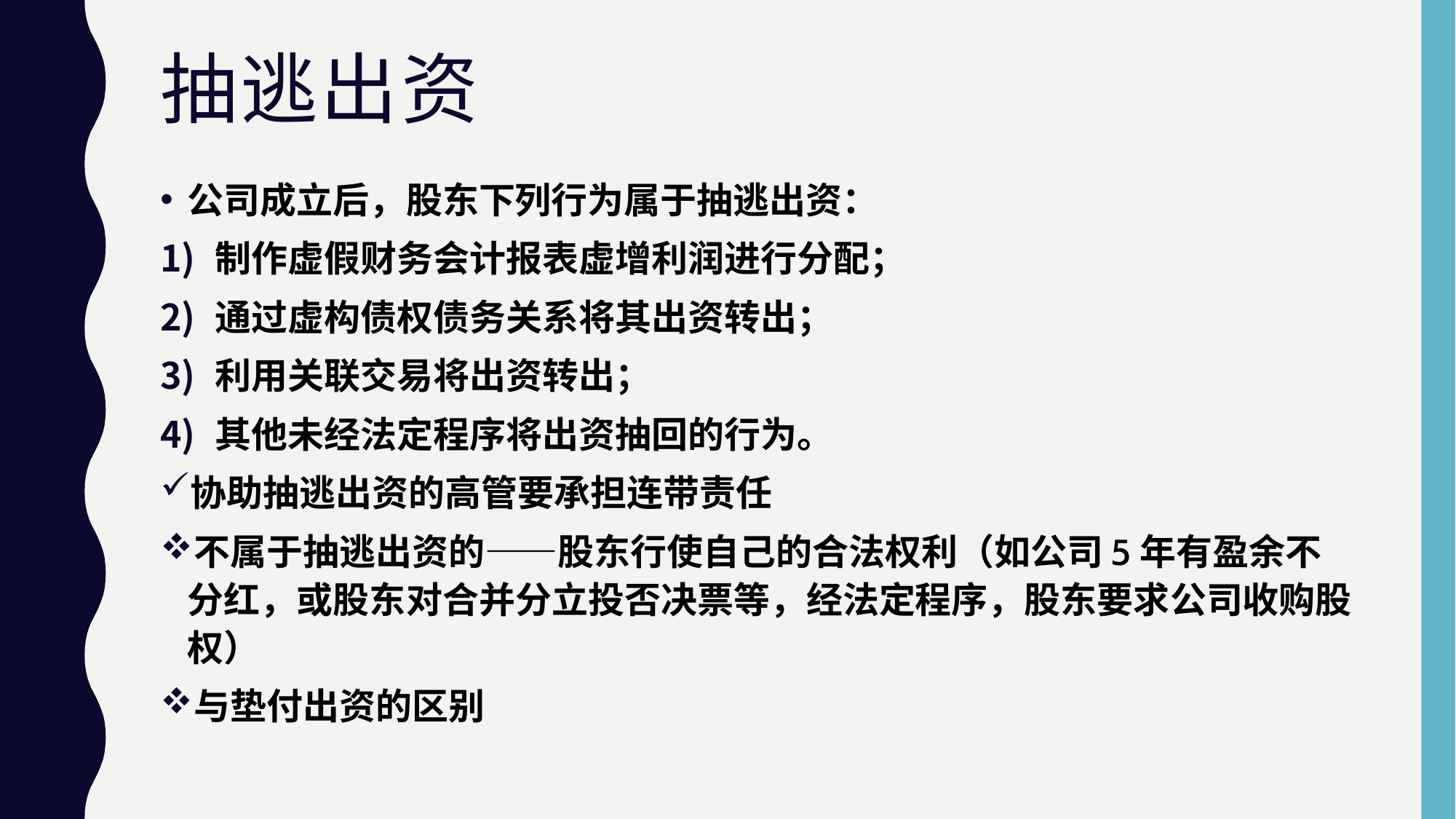

# 抽逃出资
公司成立后，股东下列行为属于抽逃出资：
制作虚假财务会计报表虚增利润进行分配；
通过虚构债权债务关系将其出资转出；
利用关联交易将出资转出；
其他未经法定程序将出资抽回的行为。
协助抽逃出资的高管要承担连带责任
不属于抽逃出资的——股东行使自己的合法权利（如公司5年有盈余不分红，或股东对合并分立投否决票等，经法定程序，股东要求公司收购股权）
与垫付出资的区别